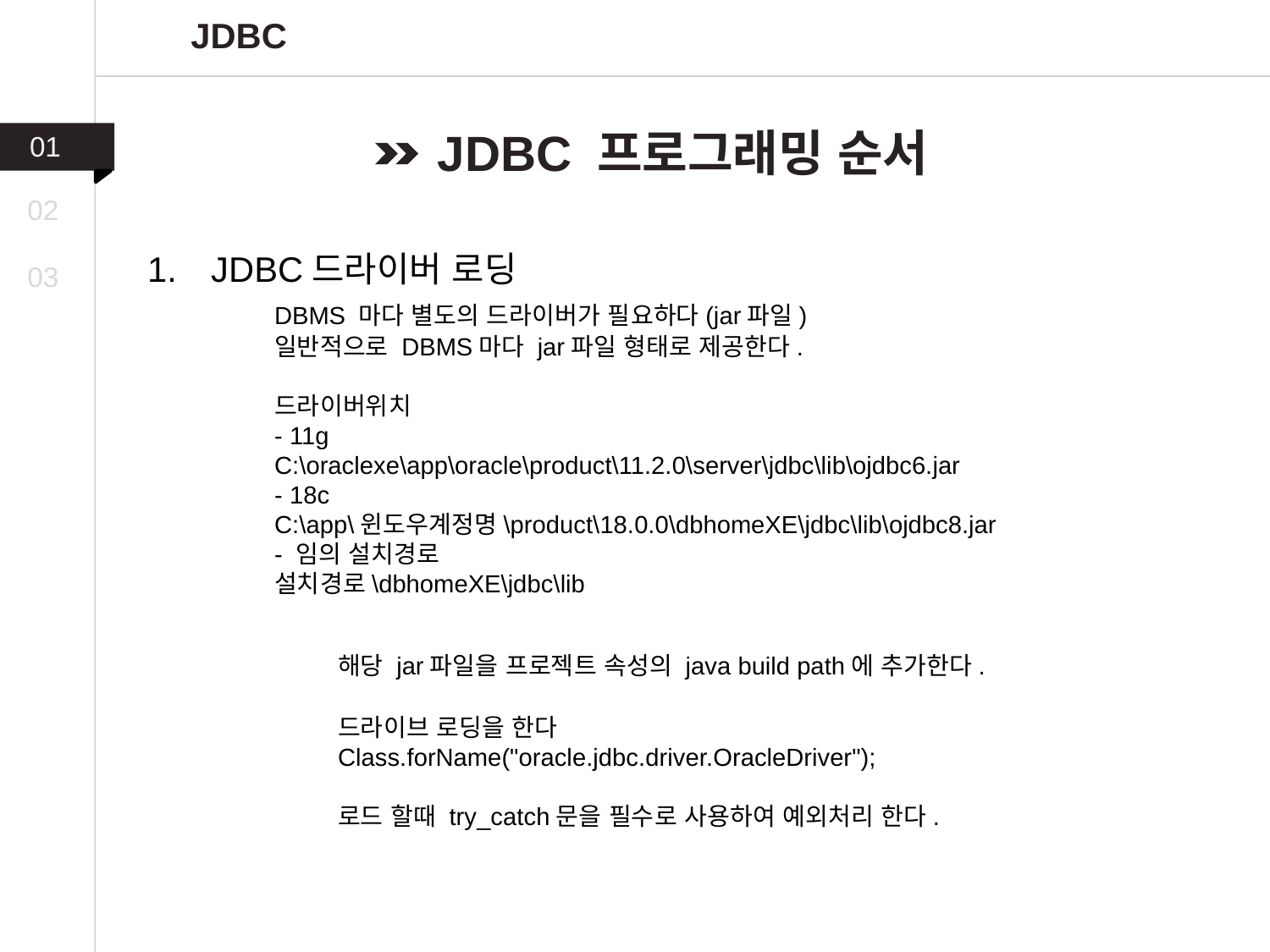

JDBC
  JDBC 프로그래밍 순서
01

02
JDBC드라이버 로딩
	DBMS 마다 별도의 드라이버가 필요하다(jar파일)
	일반적으로 DBMS마다 jar파일 형태로 제공한다.

	드라이버위치
	- 11g
	C:\oraclexe\app\oracle\product\11.2.0\server\jdbc\lib\ojdbc6.jar
	- 18c
	C:\app\윈도우계정명\product\18.0.0\dbhomeXE\jdbc\lib\ojdbc8.jar
	- 임의 설치경로
	설치경로\dbhomeXE\jdbc\lib

	해당 jar파일을 프로젝트 속성의 java build path에 추가한다.

	드라이브 로딩을 한다
	Class.forName("oracle.jdbc.driver.OracleDriver");

	로드 할때 try_catch문을 필수로 사용하여 예외처리 한다.
03